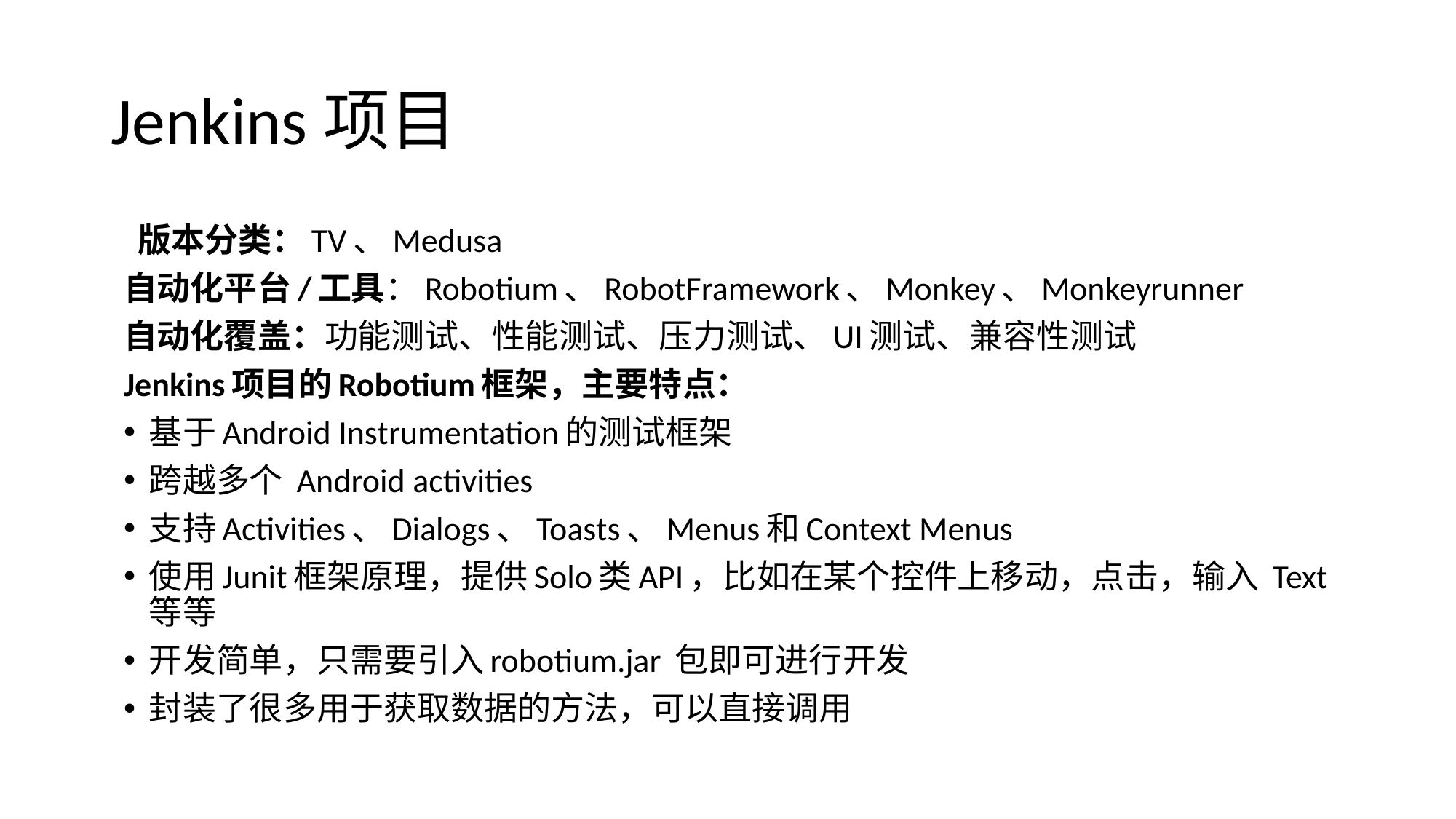

# Jenkins项目
 版本分类：TV、Medusa
自动化平台/工具：Robotium、RobotFramework、Monkey、Monkeyrunner
自动化覆盖：功能测试、性能测试、压力测试、UI测试、兼容性测试
Jenkins项目的Robotium框架，主要特点：
基于Android Instrumentation的测试框架
跨越多个 Android activities
支持Activities、Dialogs、Toasts、Menus和Context Menus
使用Junit框架原理，提供Solo类API，比如在某个控件上移动，点击，输入 Text 等等
开发简单，只需要引入robotium.jar 包即可进行开发
封装了很多用于获取数据的方法，可以直接调用